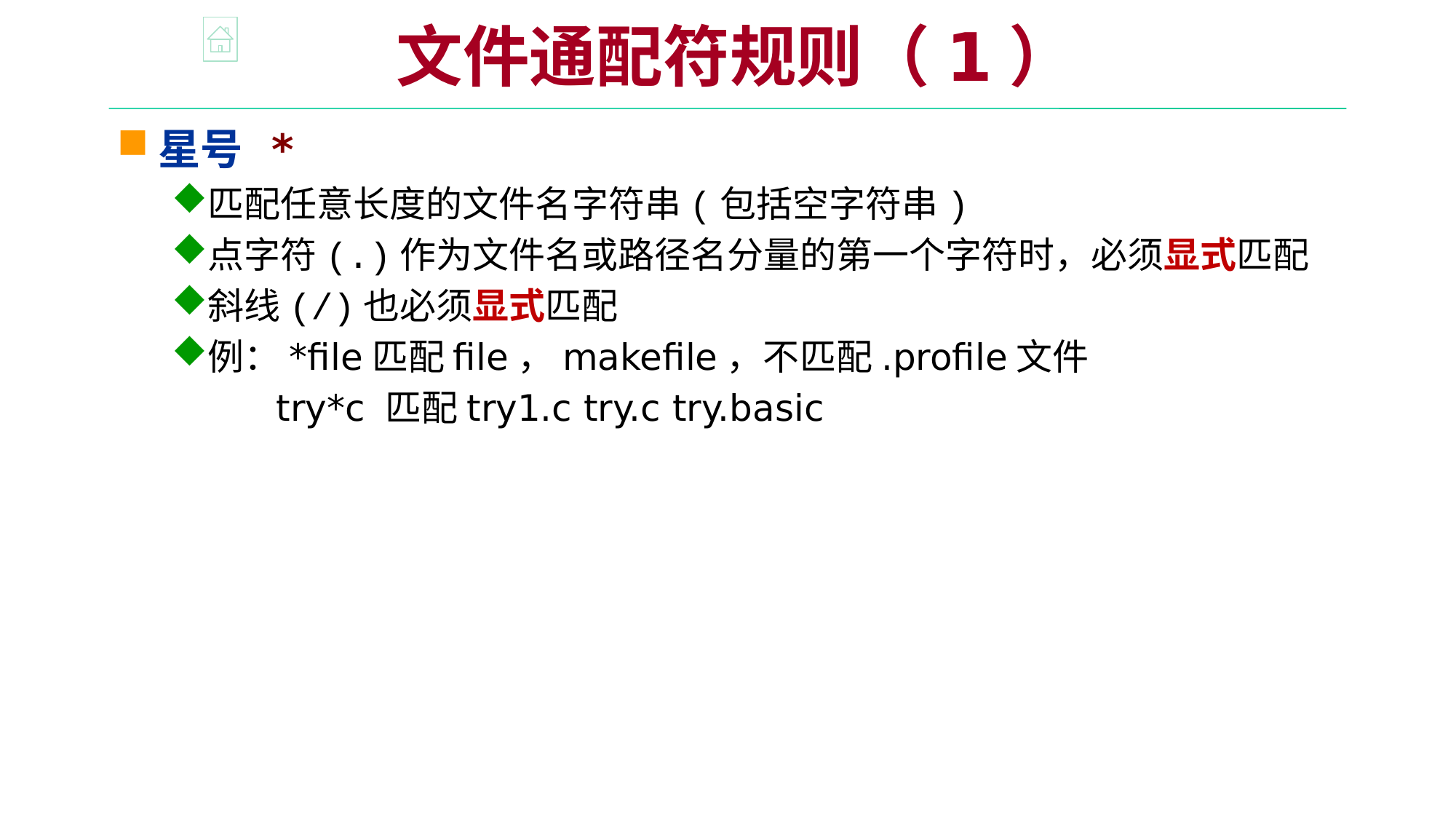

文件通配符规则（1）

星号  *
匹配任意长度的文件名字符串(包括空字符串)
点字符(.)作为文件名或路径名分量的第一个字符时，必须显式匹配
斜线(/)也必须显式匹配
例：*file匹配file，makefile，不匹配.profile文件
         try*c 匹配try1.c try.c try.basic